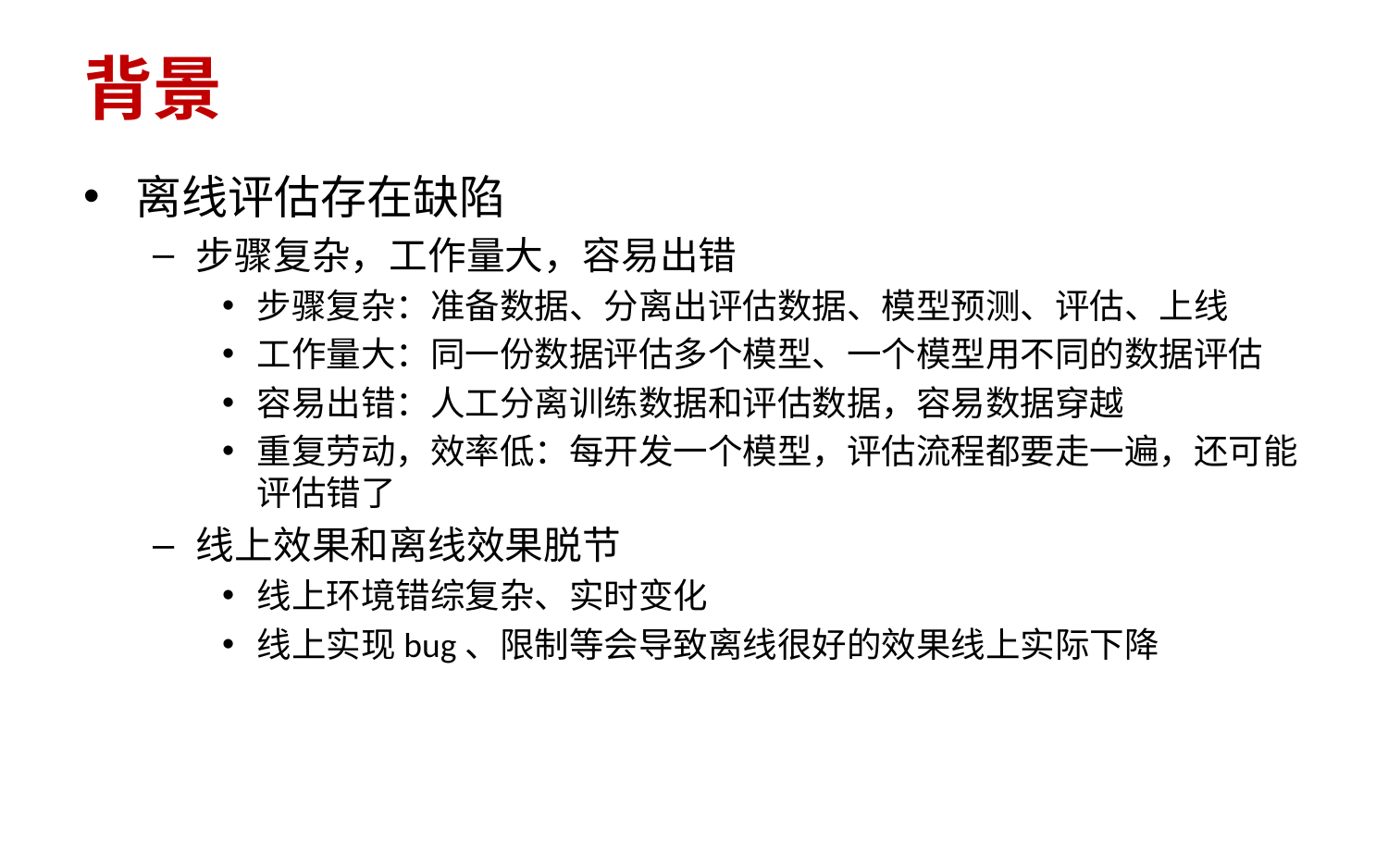

# 背景
离线评估存在缺陷
步骤复杂，工作量大，容易出错
步骤复杂：准备数据、分离出评估数据、模型预测、评估、上线
工作量大：同一份数据评估多个模型、一个模型用不同的数据评估
容易出错：人工分离训练数据和评估数据，容易数据穿越
重复劳动，效率低：每开发一个模型，评估流程都要走一遍，还可能评估错了
线上效果和离线效果脱节
线上环境错综复杂、实时变化
线上实现bug、限制等会导致离线很好的效果线上实际下降